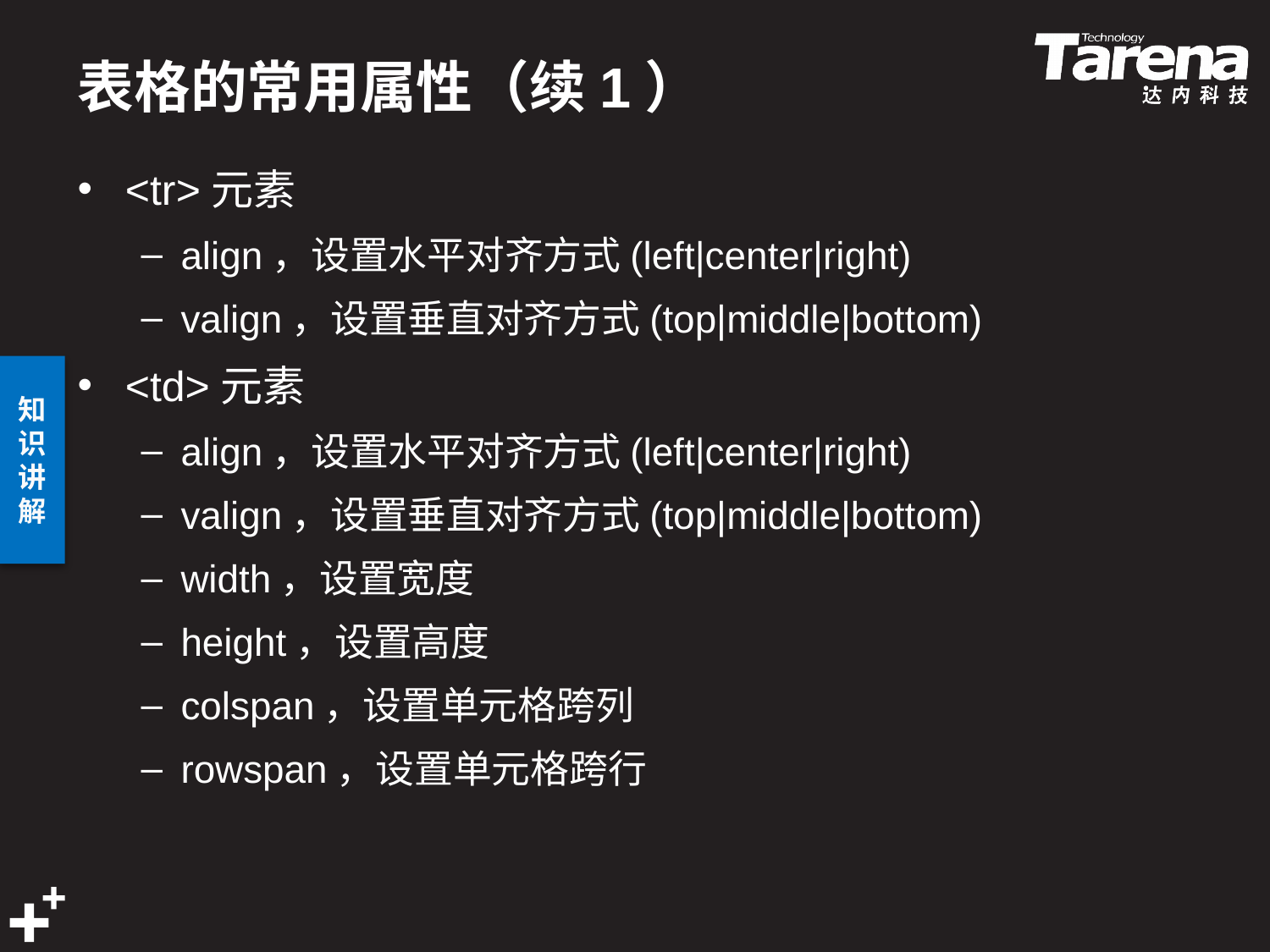

# 表格的常用属性（续1）
<tr>元素
align，设置水平对齐方式(left|center|right)
valign，设置垂直对齐方式(top|middle|bottom)
<td>元素
align，设置水平对齐方式(left|center|right)
valign，设置垂直对齐方式(top|middle|bottom)
width，设置宽度
height，设置高度
colspan，设置单元格跨列
rowspan，设置单元格跨行